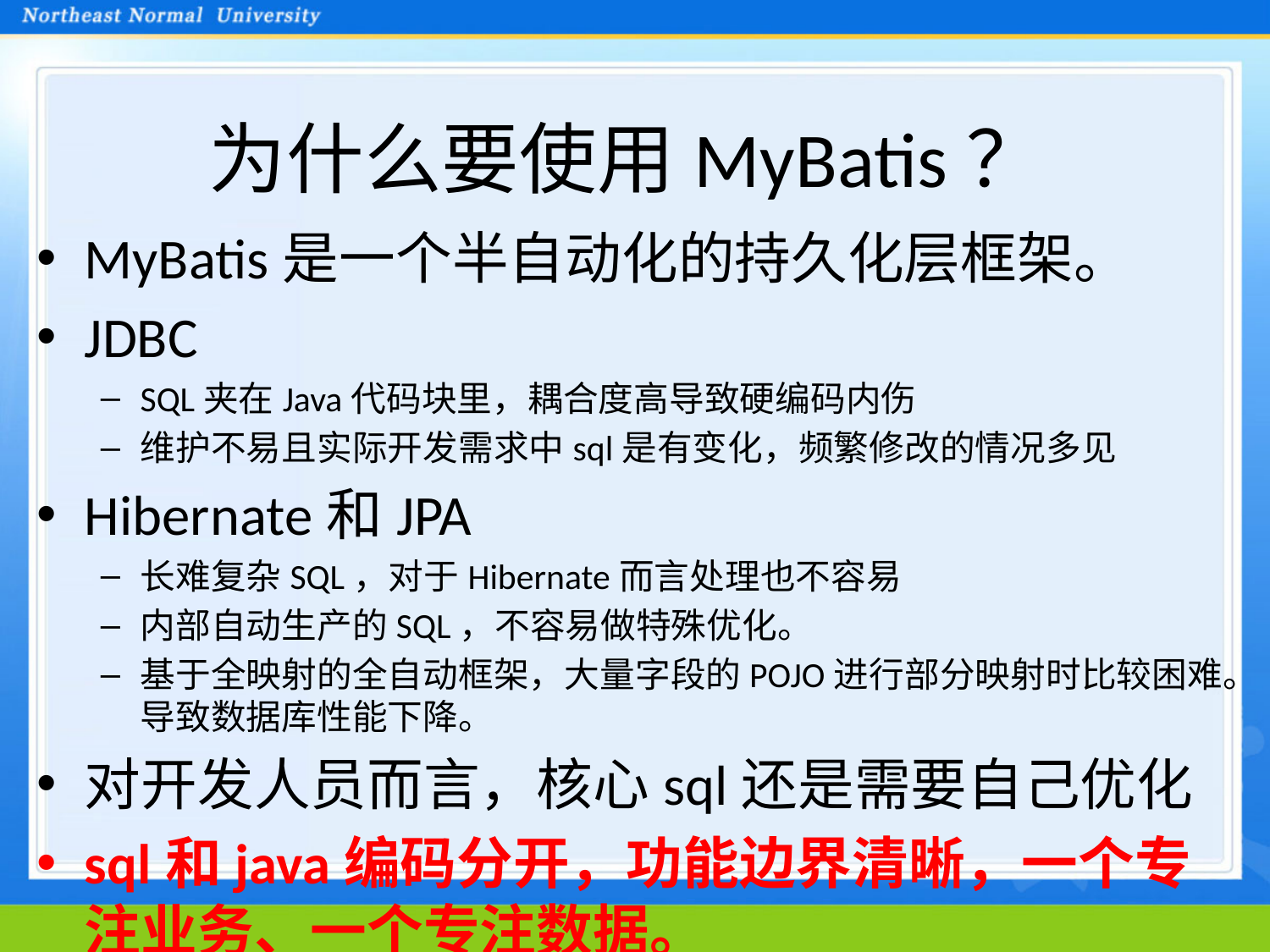

# 为什么要使用MyBatis？
MyBatis是一个半自动化的持久化层框架。
JDBC
SQL夹在Java代码块里，耦合度高导致硬编码内伤
维护不易且实际开发需求中sql是有变化，频繁修改的情况多见
Hibernate和JPA
长难复杂SQL，对于Hibernate而言处理也不容易
内部自动生产的SQL，不容易做特殊优化。
基于全映射的全自动框架，大量字段的POJO进行部分映射时比较困难。导致数据库性能下降。
对开发人员而言，核心sql还是需要自己优化
sql和java编码分开，功能边界清晰，一个专注业务、一个专注数据。